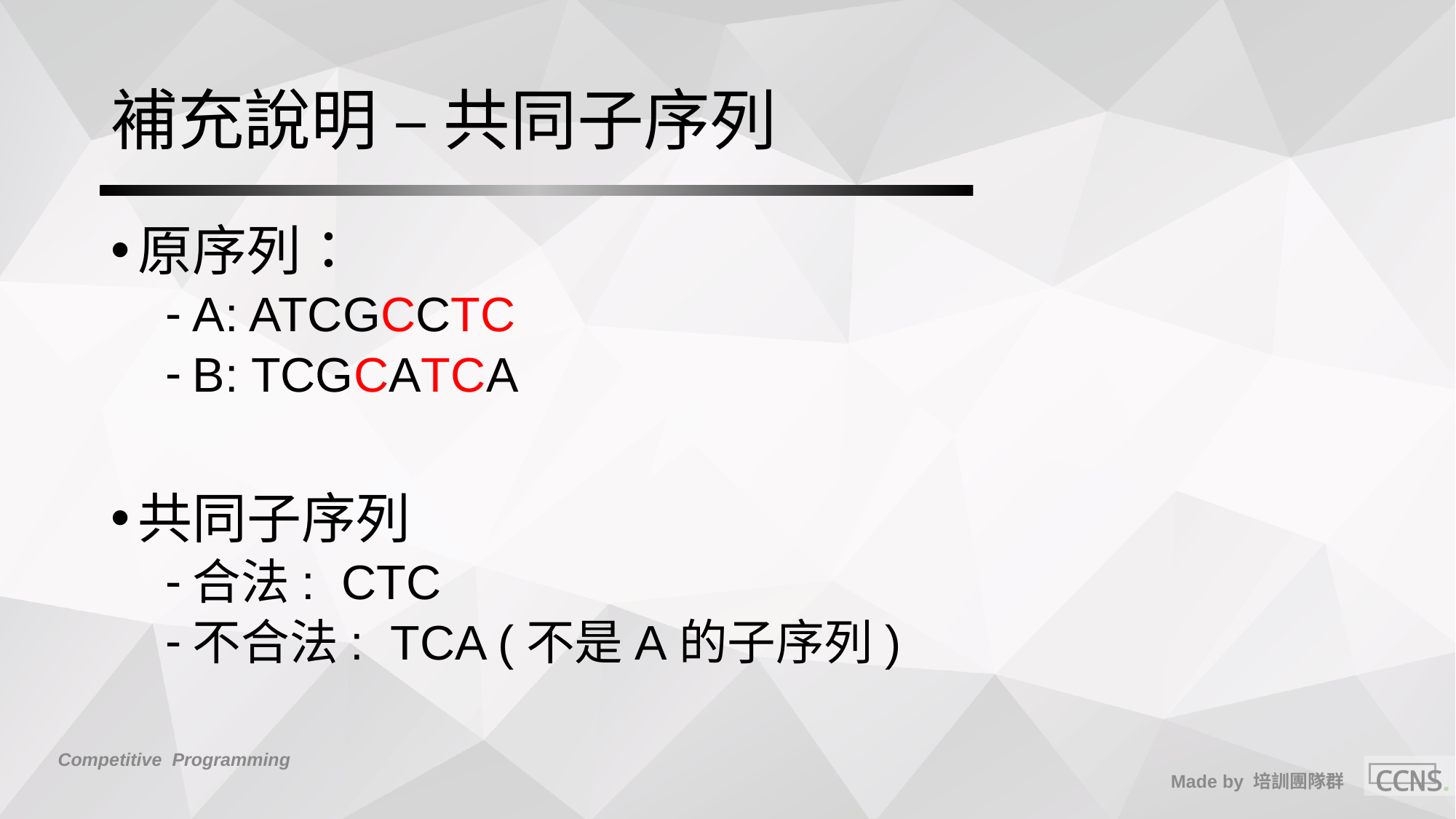

# 補充說明 – 共同子序列
原序列：
A: ATCGCCTC
B: TCGCATCA

共同子序列
合法:  CTC
不合法:  TCA (不是A的子序列)